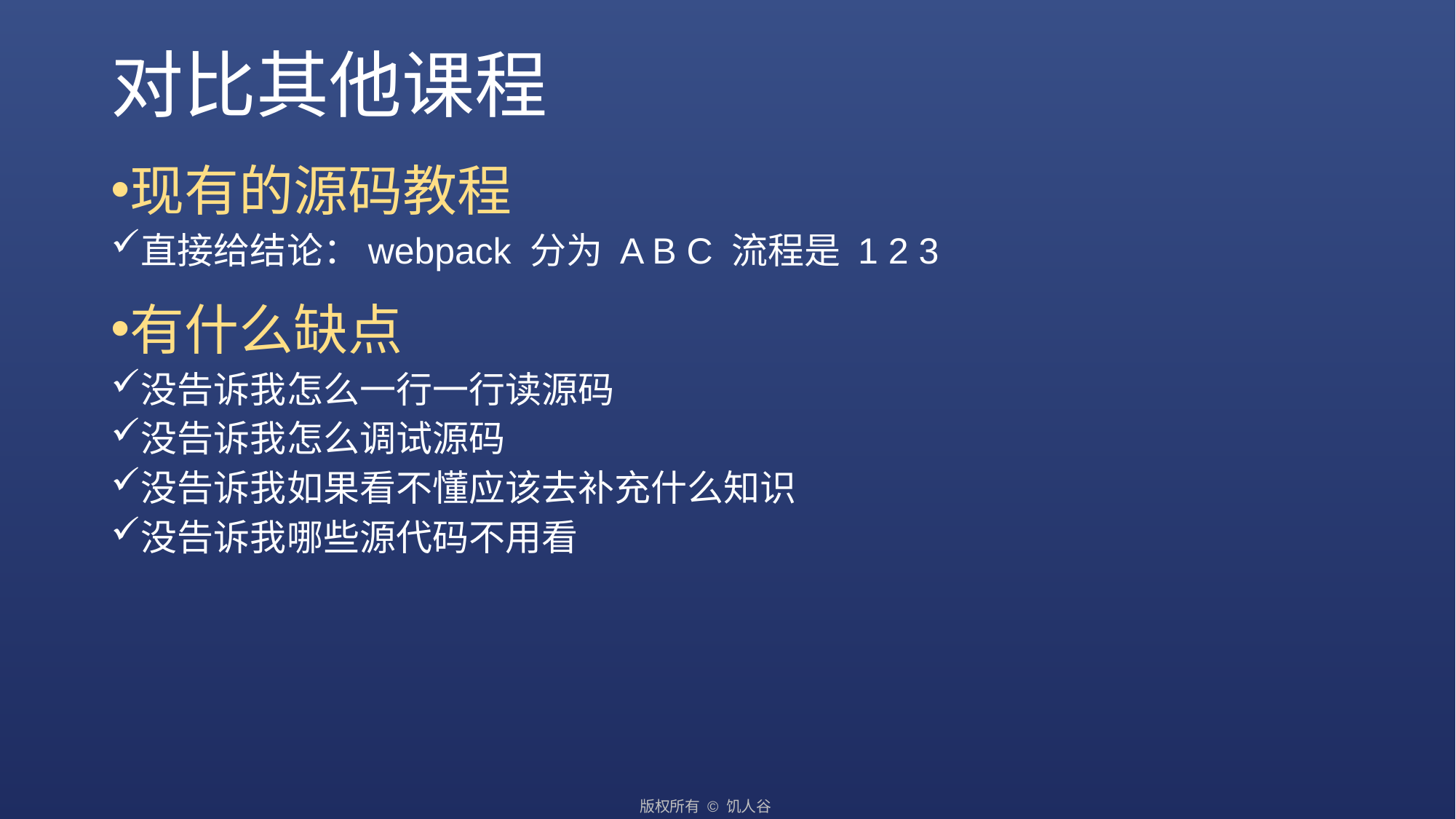

# 对比其他课程
现有的源码教程
直接给结论：webpack 分为 A B C 流程是 1 2 3
有什么缺点
没告诉我怎么一行一行读源码
没告诉我怎么调试源码
没告诉我如果看不懂应该去补充什么知识
没告诉我哪些源代码不用看